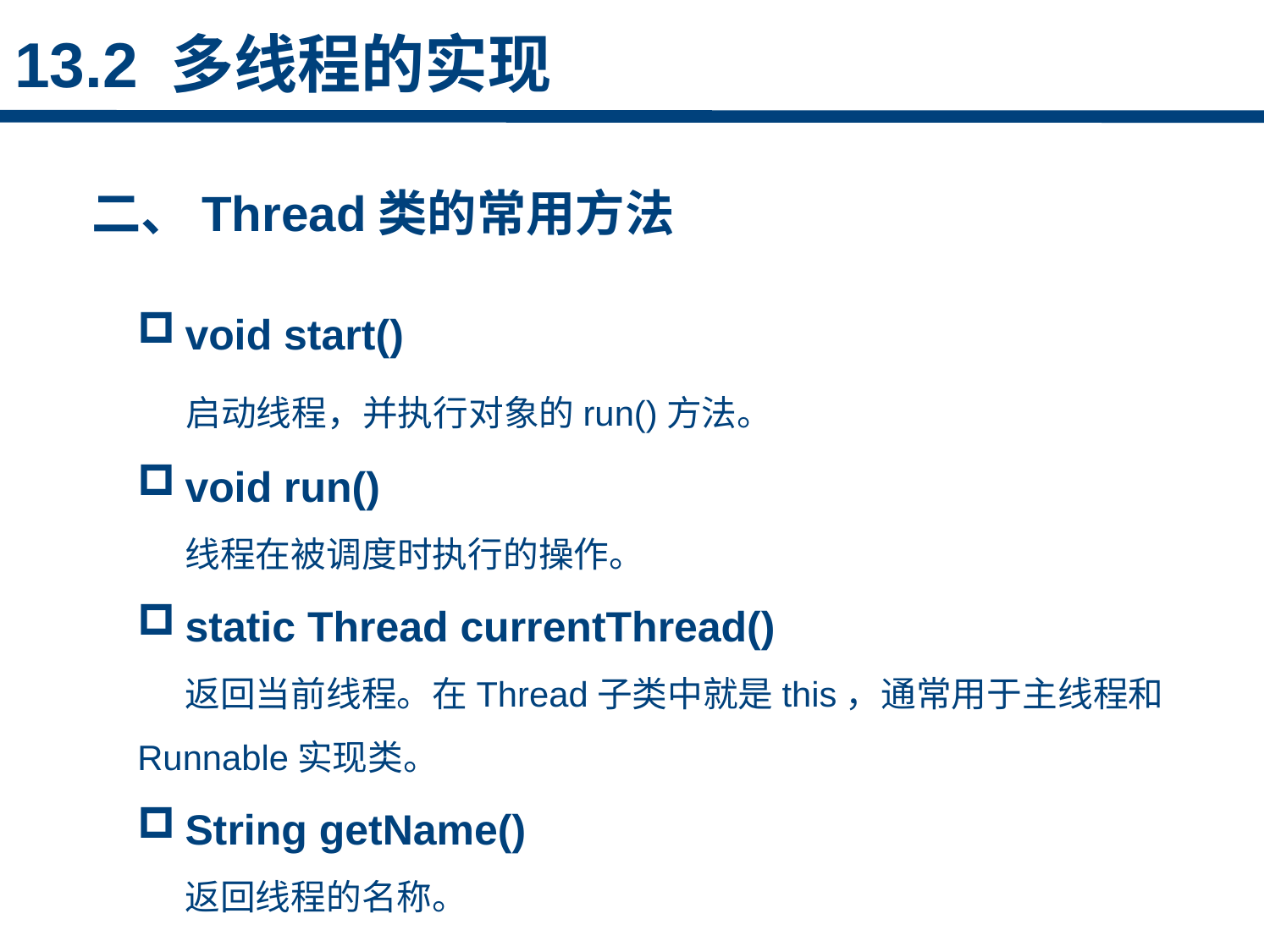

13.2 多线程的实现
二、Thread类的常用方法
点击添加文本
void start()
    启动线程，并执行对象的run()方法。
void run()
     线程在被调度时执行的操作。
static Thread currentThread()
     返回当前线程。在Thread子类中就是this，通常用于主线程和Runnable实现类。
String getName()
     返回线程的名称。
点击添加文本
点击添加文本
点击添加文本